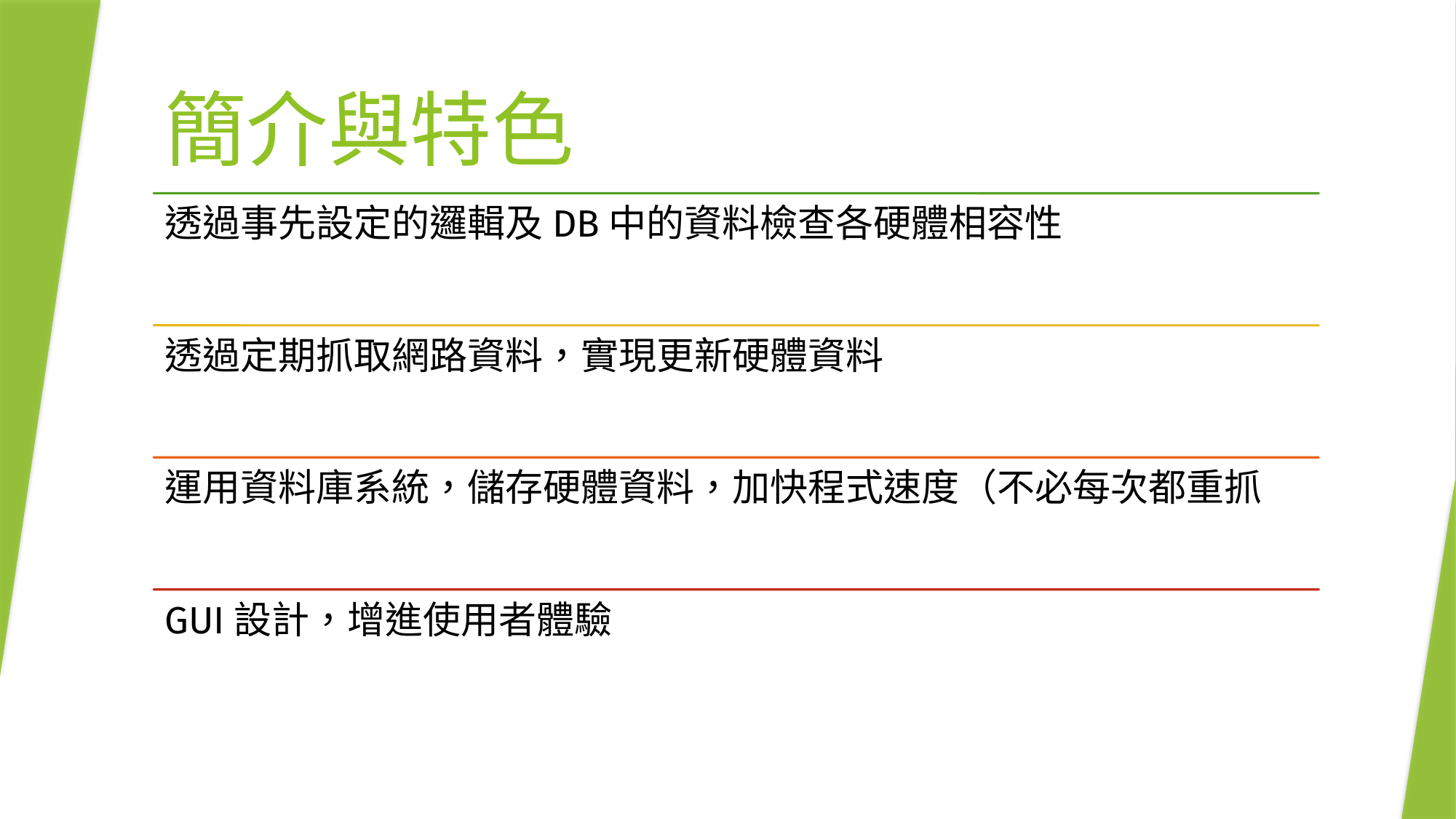

# 簡介與特色
透過事先設定的邏輯及DB中的資料檢查各硬體相容性
透過定期抓取網路資料，實現更新硬體資料
運用資料庫系統，儲存硬體資料，加快程式速度（不必每次都重抓
GUI設計，增進使用者體驗